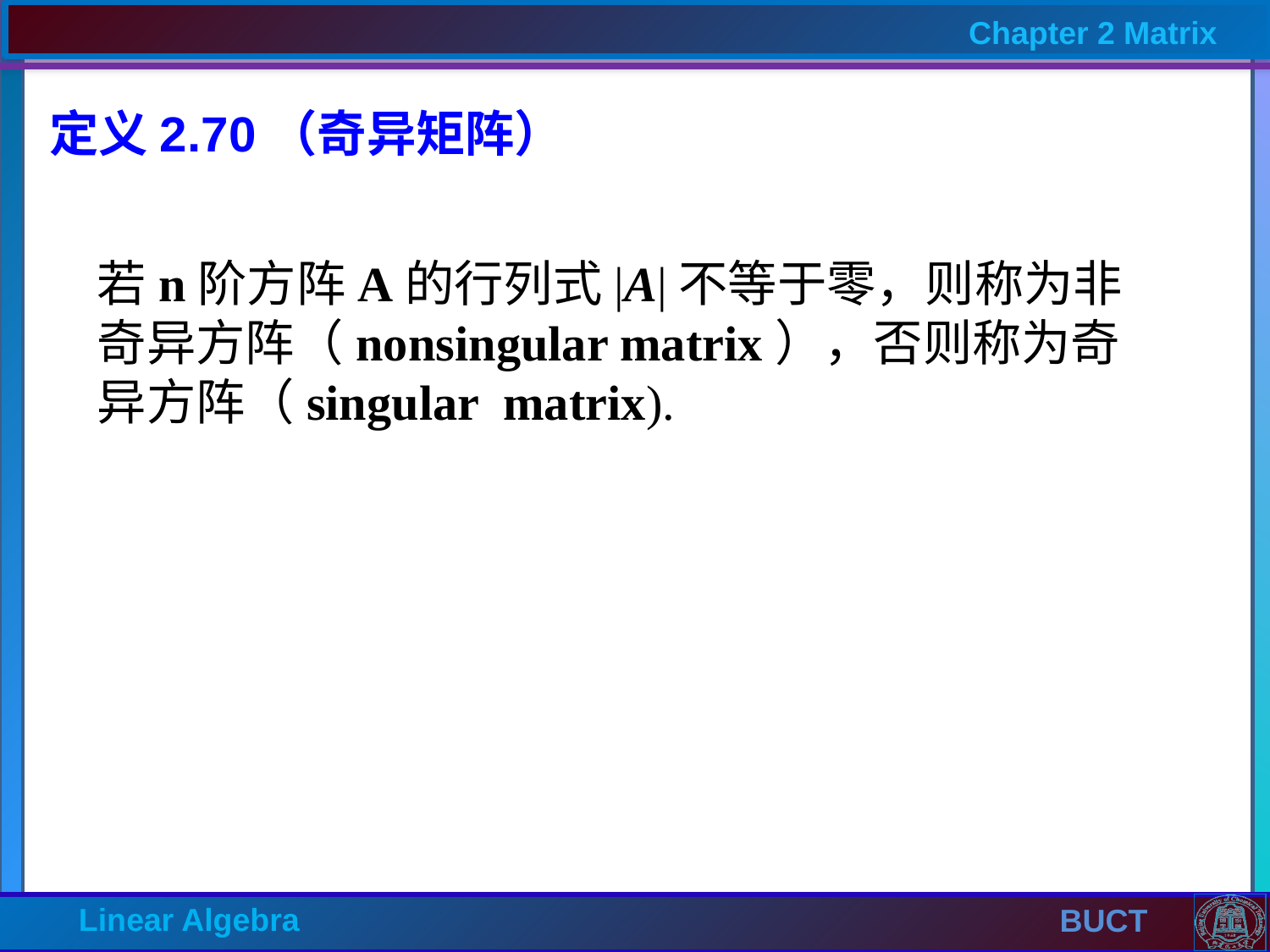

定义2.70（奇异矩阵）

若n阶方阵A的行列式|A|不等于零，则称为非奇异方阵（nonsingular matrix），否则称为奇异方阵（singular  matrix).